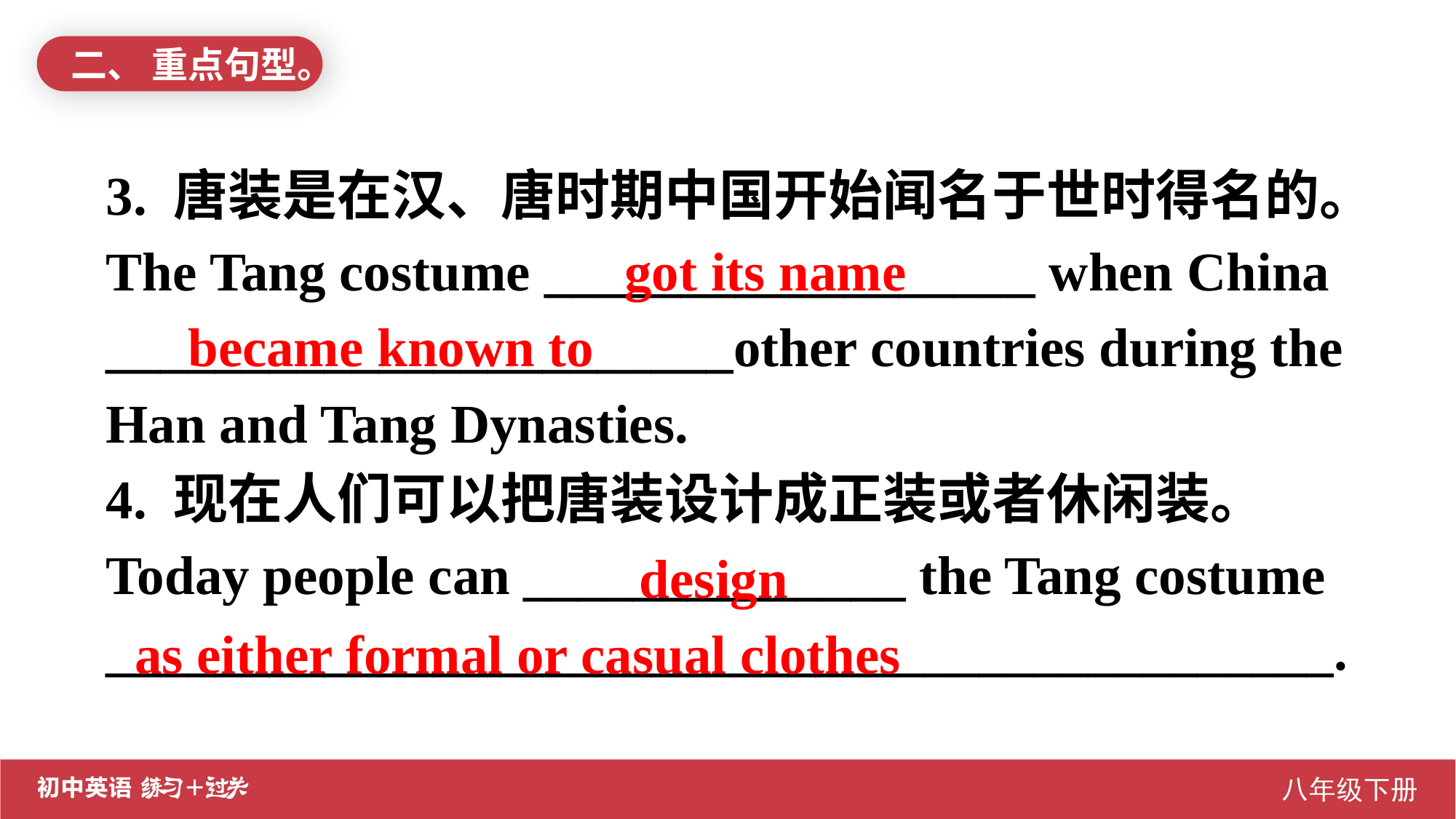

二、 重点句型。
3. 唐装是在汉、唐时期中国开始闻名于世时得名的。
The Tang costume __________________ when China  _______________________other countries during the Han and Tang Dynasties.
4. 现在人们可以把唐装设计成正装或者休闲装。
Today people can ______________ the Tang costume _____________________________________________.
                                      got its name
      became known to
                                         design
    as either formal or casual clothes